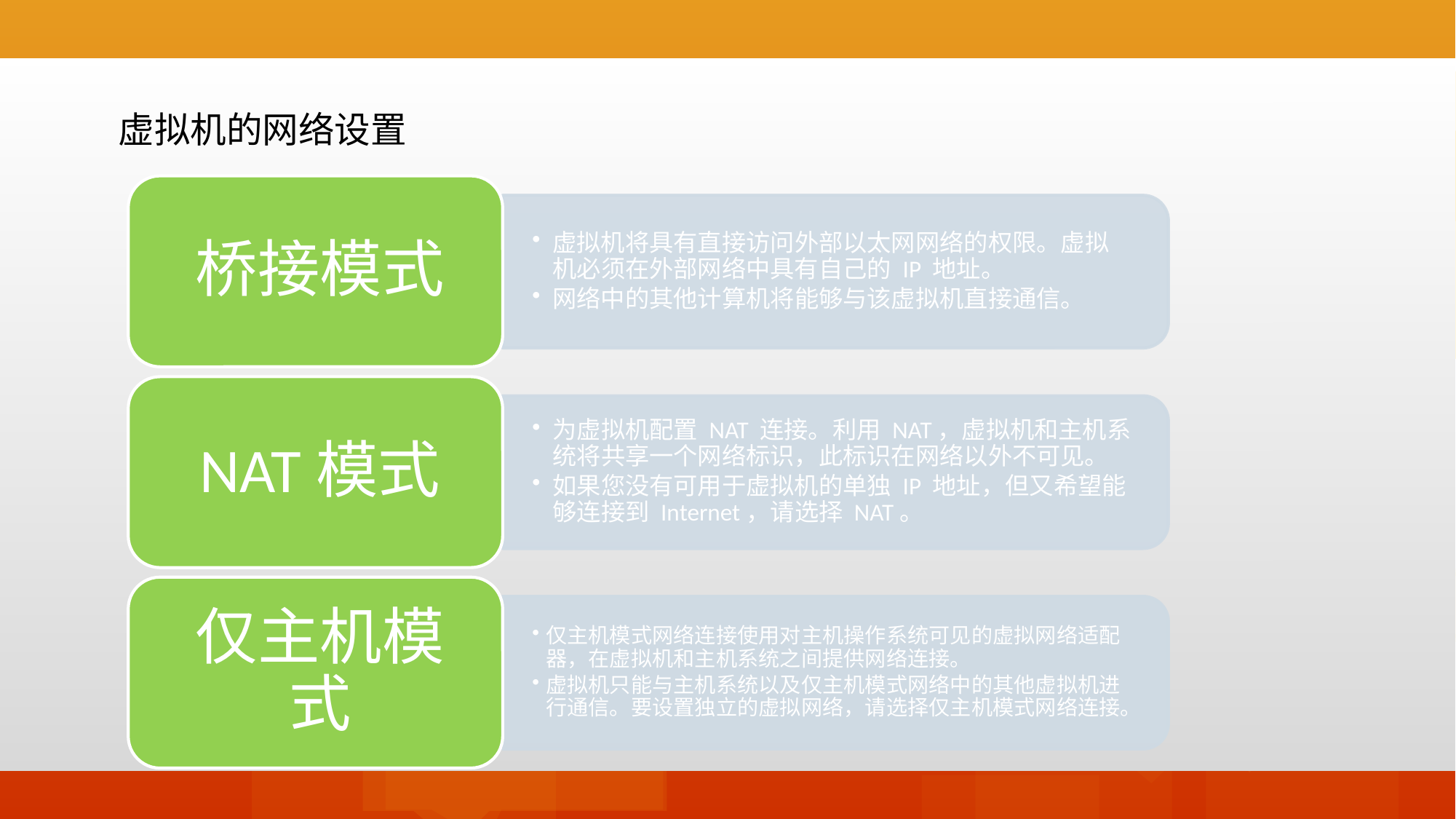

# 虚拟机的网络设置
虚拟机将具有直接访问外部以太网网络的权限。虚拟机必须在外部网络中具有自己的 IP 地址。
网络中的其他计算机将能够与该虚拟机直接通信。
桥接模式
为虚拟机配置 NAT 连接。利用 NAT，虚拟机和主机系统将共享一个网络标识，此标识在网络以外不可见。
如果您没有可用于虚拟机的单独 IP 地址，但又希望能够连接到 Internet，请选择 NAT。
NAT模式
仅主机模式网络连接使用对主机操作系统可见的虚拟网络适配器，在虚拟机和主机系统之间提供网络连接。
虚拟机只能与主机系统以及仅主机模式网络中的其他虚拟机进行通信。要设置独立的虚拟网络，请选择仅主机模式网络连接。
仅主机模式